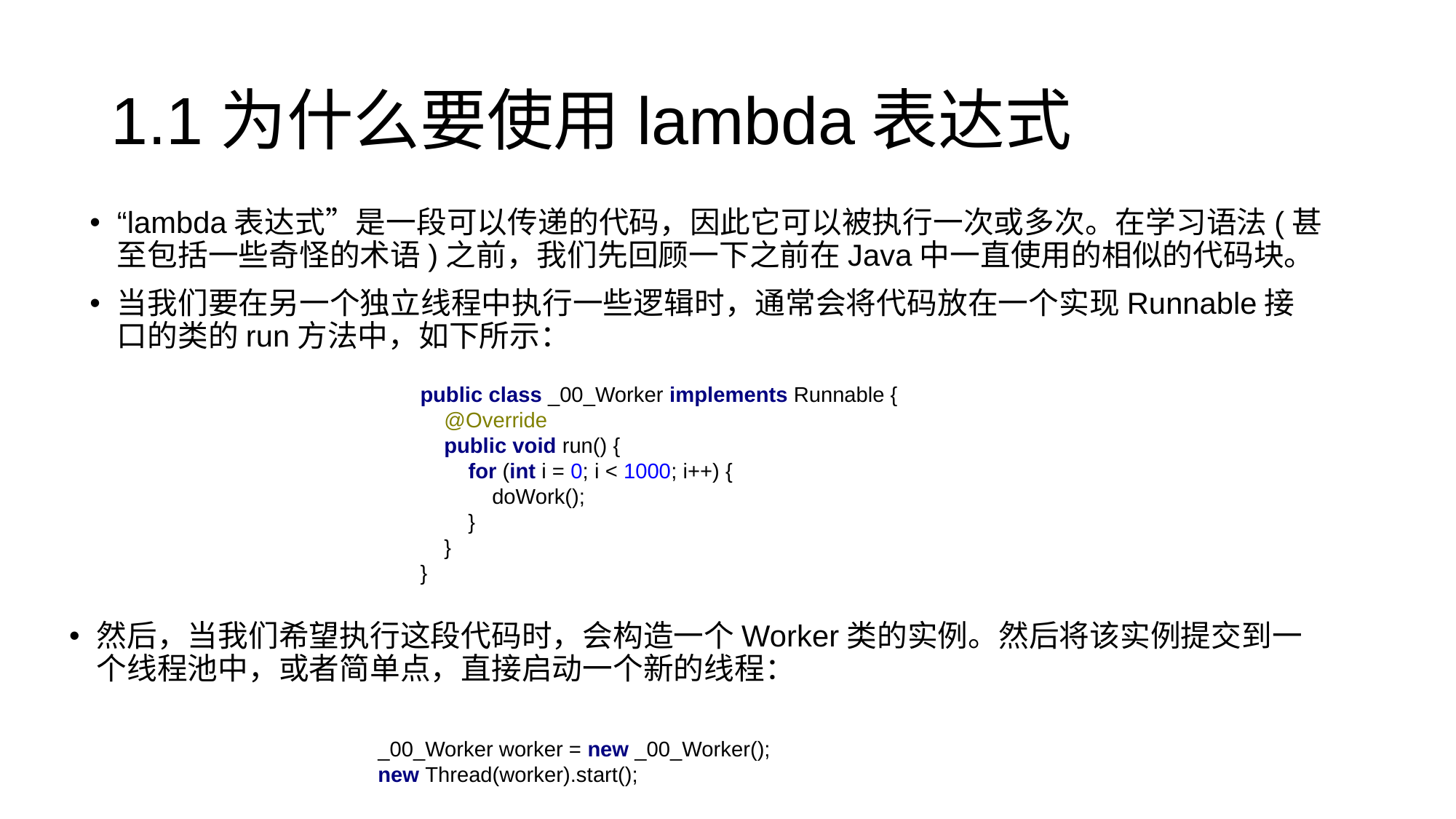

# 1.1	为什么要使用lambda表达式
“lambda表达式”是一段可以传递的代码，因此它可以被执行一次或多次。在学习语法(甚至包括一些奇怪的术语)之前，我们先回顾一下之前在Java中一直使用的相似的代码块。
当我们要在另一个独立线程中执行一些逻辑时，通常会将代码放在一个实现Runnable接口的类的run方法中，如下所示：
public class _00_Worker implements Runnable {
    @Override
    public void run() {
        for (int i = 0; i < 1000; i++) {
            doWork();
        }
    }
}
然后，当我们希望执行这段代码时，会构造一个Worker类的实例。然后将该实例提交到一个线程池中，或者简单点，直接启动一个新的线程：
_00_Worker worker = new _00_Worker();
new Thread(worker).start();